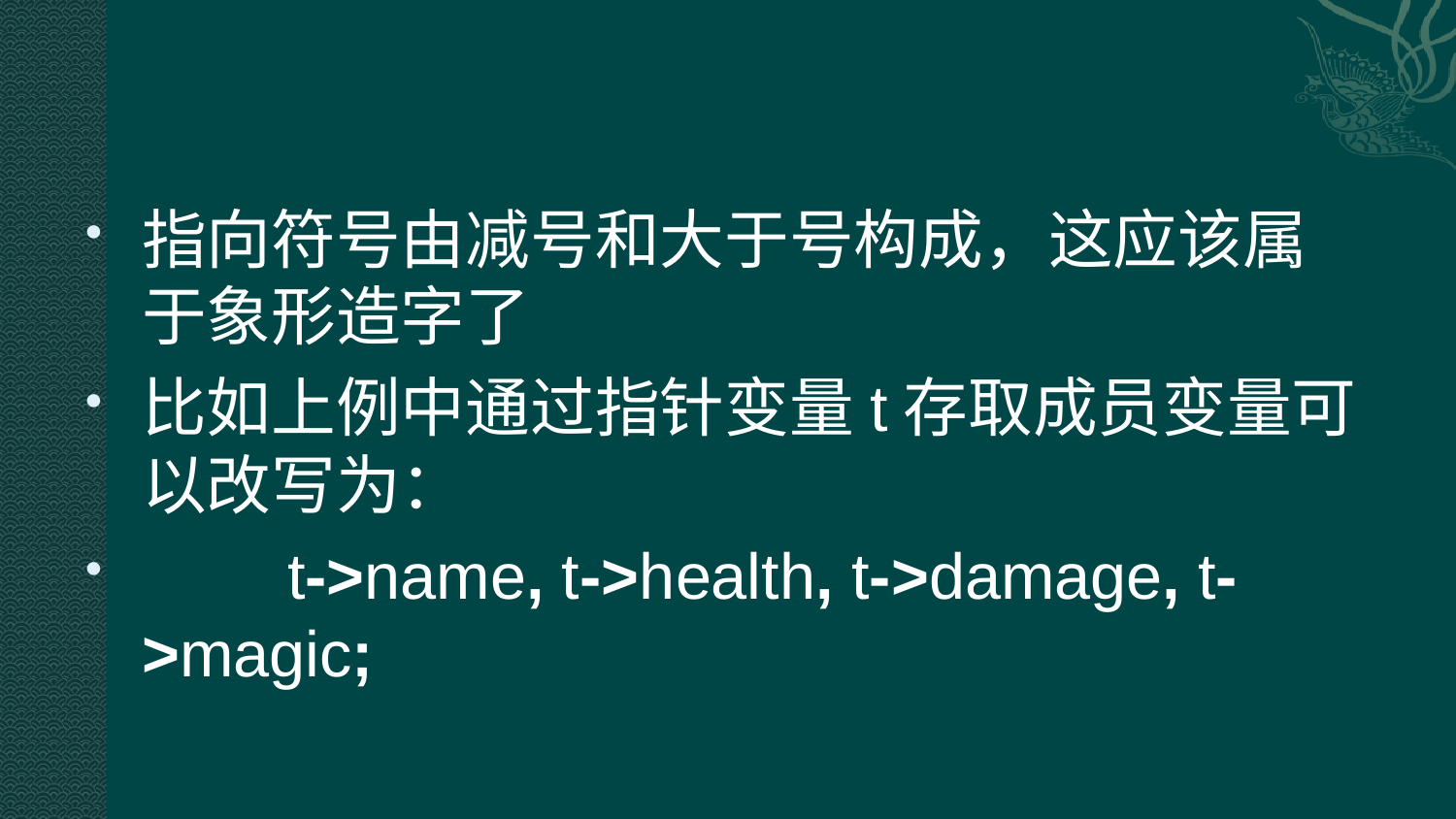

#
指向符号由减号和大于号构成，这应该属于象形造字了
比如上例中通过指针变量t存取成员变量可以改写为：
	t->name, t->health, t->damage, t->magic;